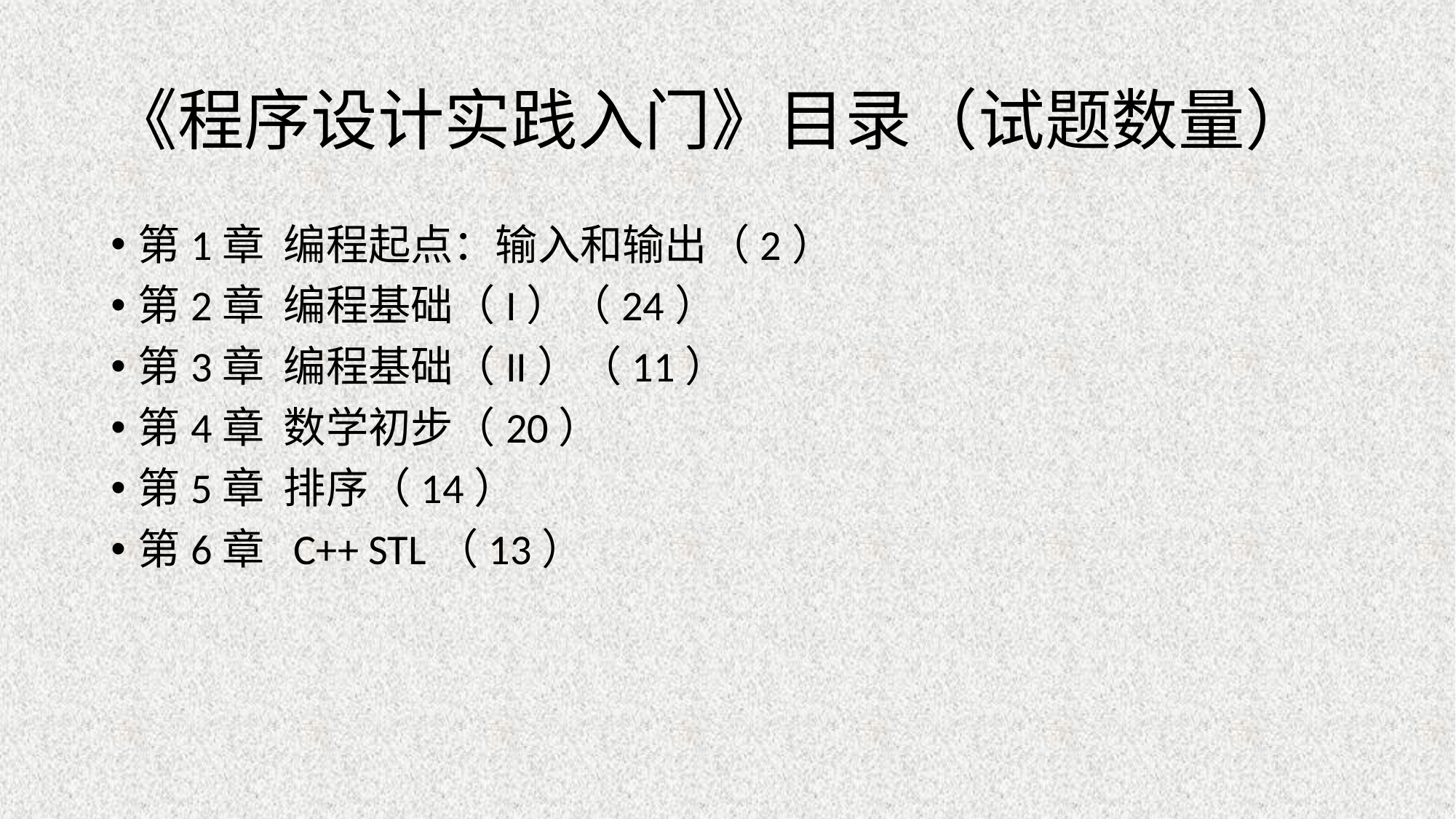

# 《程序设计实践入门》目录（试题数量）
第1章  编程起点：输入和输出（2）
第2章  编程基础（I）（24）
第3章  编程基础（II）（11）
第4章  数学初步（20）
第5章  排序（14）
第6章  C++ STL（13）